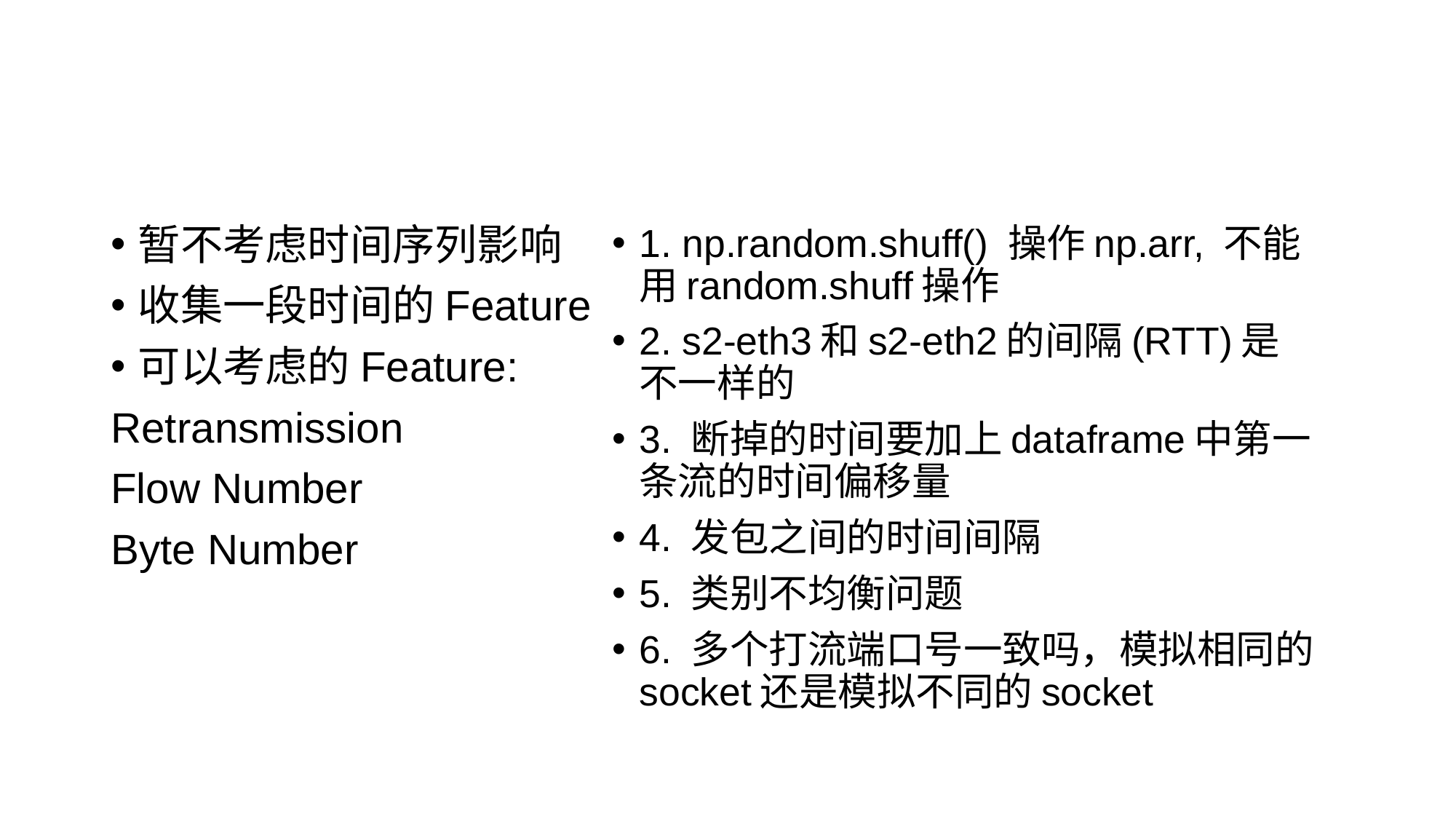

暂不考虑时间序列影响
收集一段时间的Feature
可以考虑的Feature:
Retransmission
Flow Number
Byte Number
1. np.random.shuff() 操作np.arr, 不能用random.shuff操作
2. s2-eth3和s2-eth2的间隔(RTT)是不一样的
3. 断掉的时间要加上dataframe中第一条流的时间偏移量
4. 发包之间的时间间隔
5. 类别不均衡问题
6. 多个打流端口号一致吗，模拟相同的socket还是模拟不同的socket